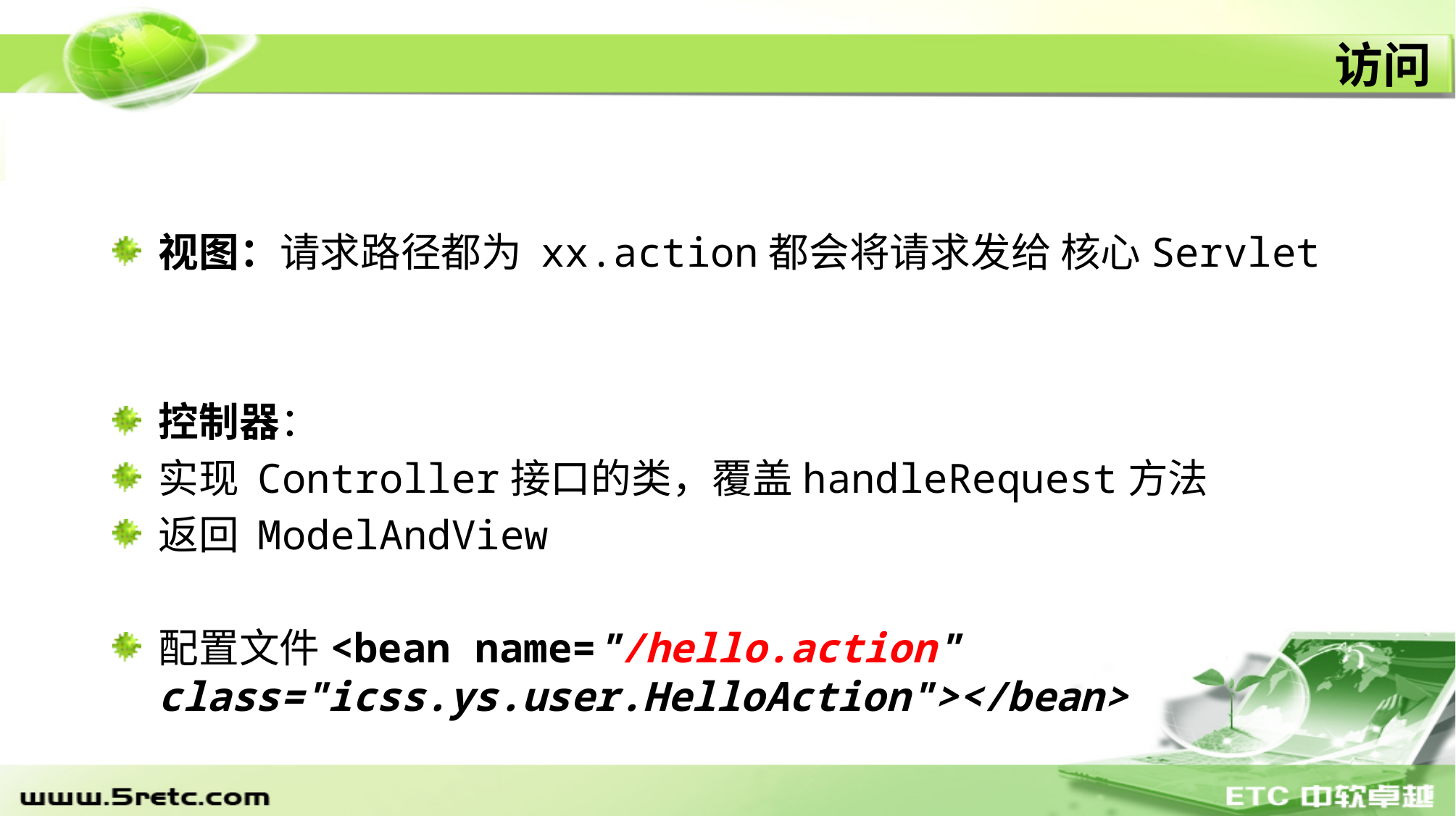

# 访问
视图：请求路径都为 xx.action都会将请求发给 核心Servlet

控制器：
实现 Controller接口的类，覆盖handleRequest方法
返回 ModelAndView

配置文件<bean name="/hello.action" class="icss.ys.user.HelloAction"></bean>